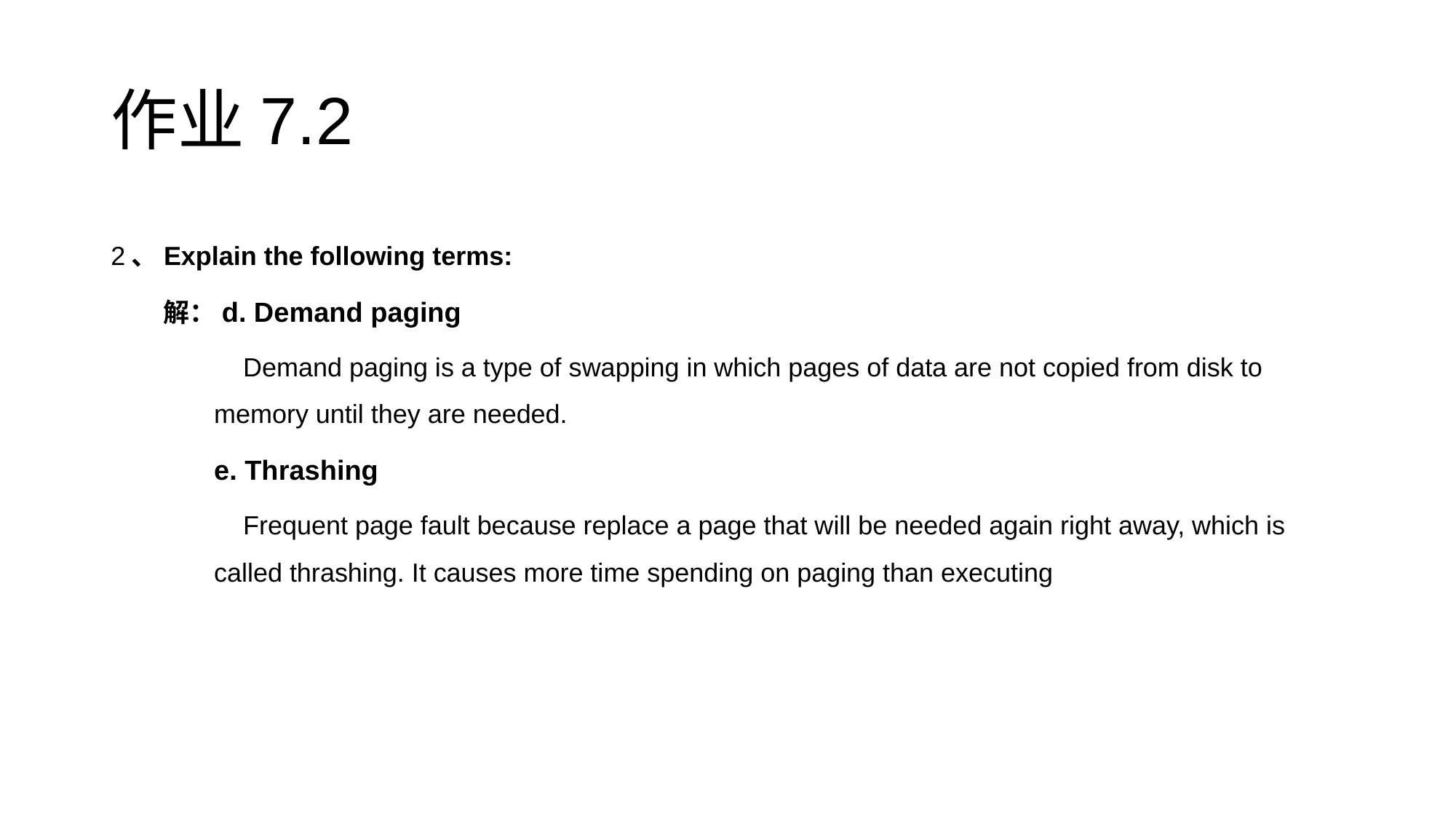

# 作业7.2
2、Explain the following terms:
解：d. Demand paging
    Demand paging is a type of swapping in which pages of data are not copied from disk to memory until they are needed.
e. Thrashing
    Frequent page fault because replace a page that will be needed again right away, which is called thrashing. It causes more time spending on paging than executing